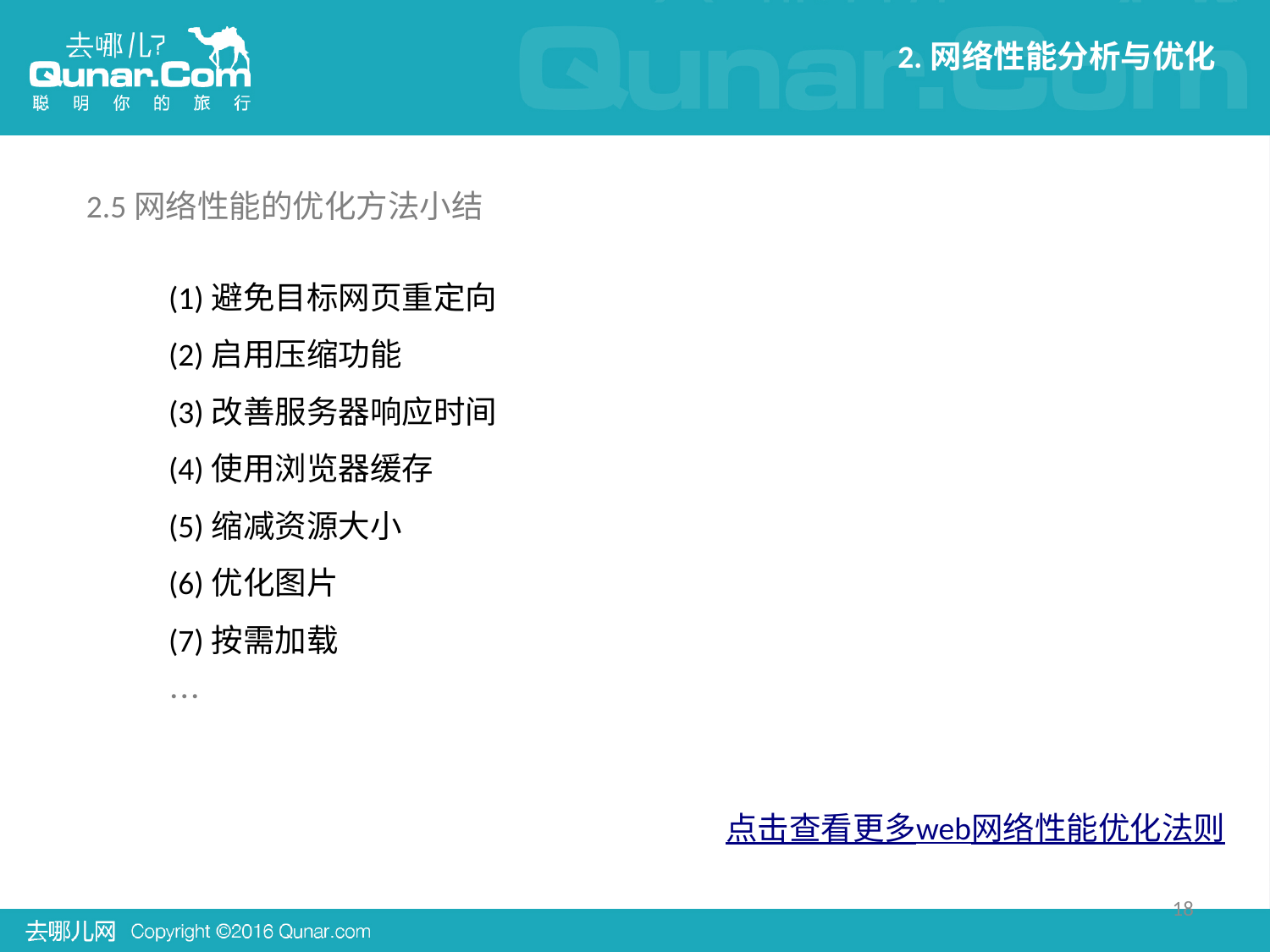

2.网络性能分析与优化
2.5网络性能的优化方法小结
(1)避免目标网页重定向
(2)启用压缩功能
(3)改善服务器响应时间
(4)使用浏览器缓存
(5)缩减资源大小
(6)优化图片
(7)按需加载
…
点击查看更多web网络性能优化法则
18